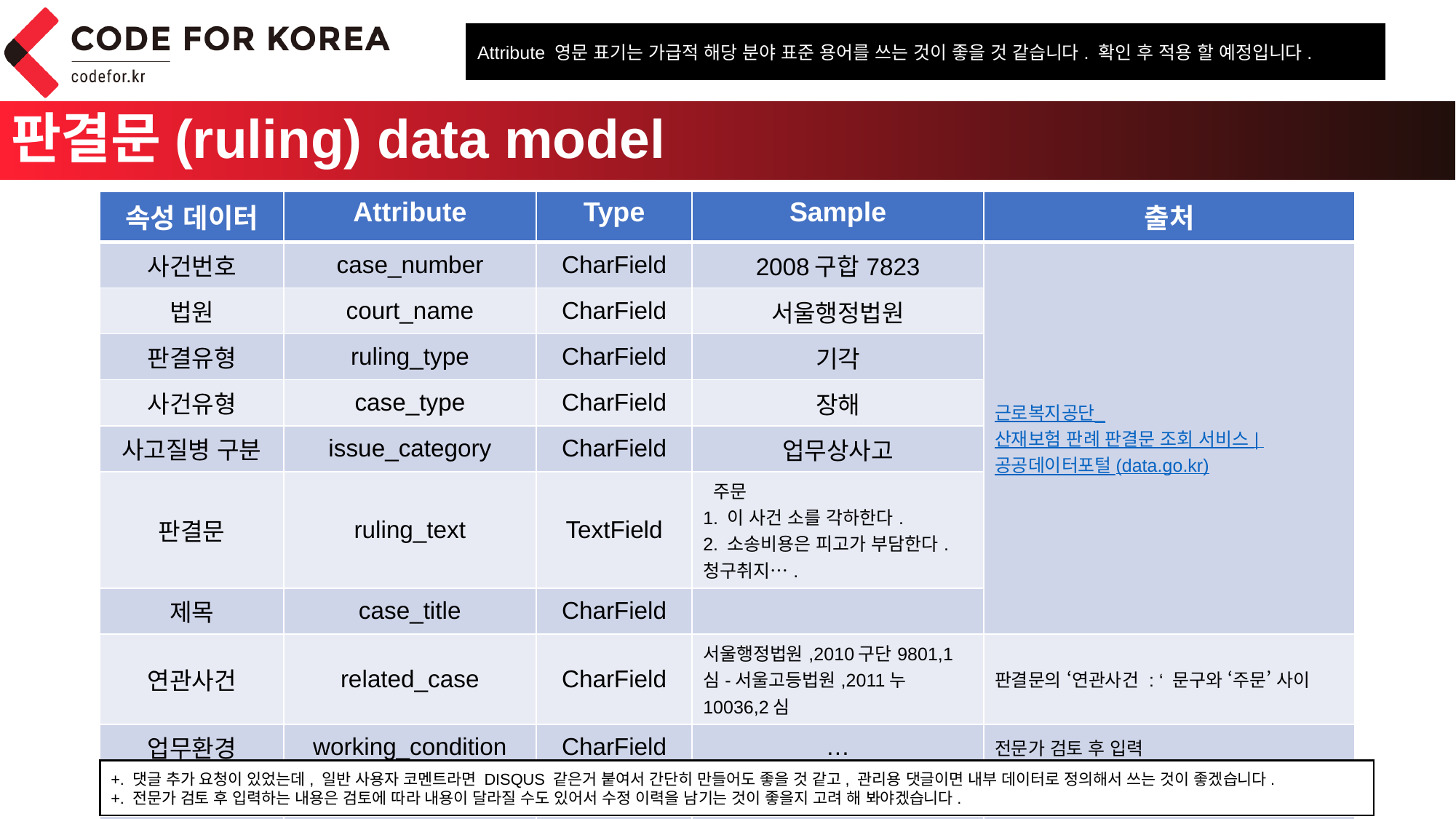

Attribute 영문 표기는 가급적 해당 분야 표준 용어를 쓰는 것이 좋을 것 같습니다. 확인 후 적용 할 예정입니다.
# 판결문(ruling) data model
| 속성 데이터 | Attribute | Type | Sample | 출처 |
| --- | --- | --- | --- | --- |
| 사건번호 | case\_number | CharField | 2008구합7823 | 근로복지공단\_산재보험 판례 판결문 조회 서비스 | 공공데이터포털 (data.go.kr) |
| 법원 | court\_name | CharField | 서울행정법원 |  |
| 판결유형 | ruling\_type | CharField | 기각 |  |
| 사건유형 | case\_type | CharField | 장해 |  |
| 사고질병 구분 | issue\_category | CharField | 업무상사고 |  |
| 판결문 | ruling\_text | TextField | 주문 1. 이 사건 소를 각하한다. 2. 소송비용은 피고가 부담한다. 청구취지…. |  |
| 제목 | case\_title | CharField |  |  |
| 연관사건 | related\_case | CharField | 서울행정법원,2010구단9801,1심-서울고등법원,2011누10036,2심 | 판결문의 ‘연관사건 : ‘ 문구와 ‘주문’ 사이 |
| 업무환경 | working\_condition | CharField | … | 전문가 검토 후 입력 |
| 질병분류 | disease\_type | CharField | … | 전문가 검토 후 입력 |
|  |  |  |  |  |
+. 댓글 추가 요청이 있었는데, 일반 사용자 코멘트라면 DISQUS 같은거 붙여서 간단히 만들어도 좋을 것 같고, 관리용 댓글이면 내부 데이터로 정의해서 쓰는 것이 좋겠습니다.
+. 전문가 검토 후 입력하는 내용은 검토에 따라 내용이 달라질 수도 있어서 수정 이력을 남기는 것이 좋을지 고려 해 봐야겠습니다.